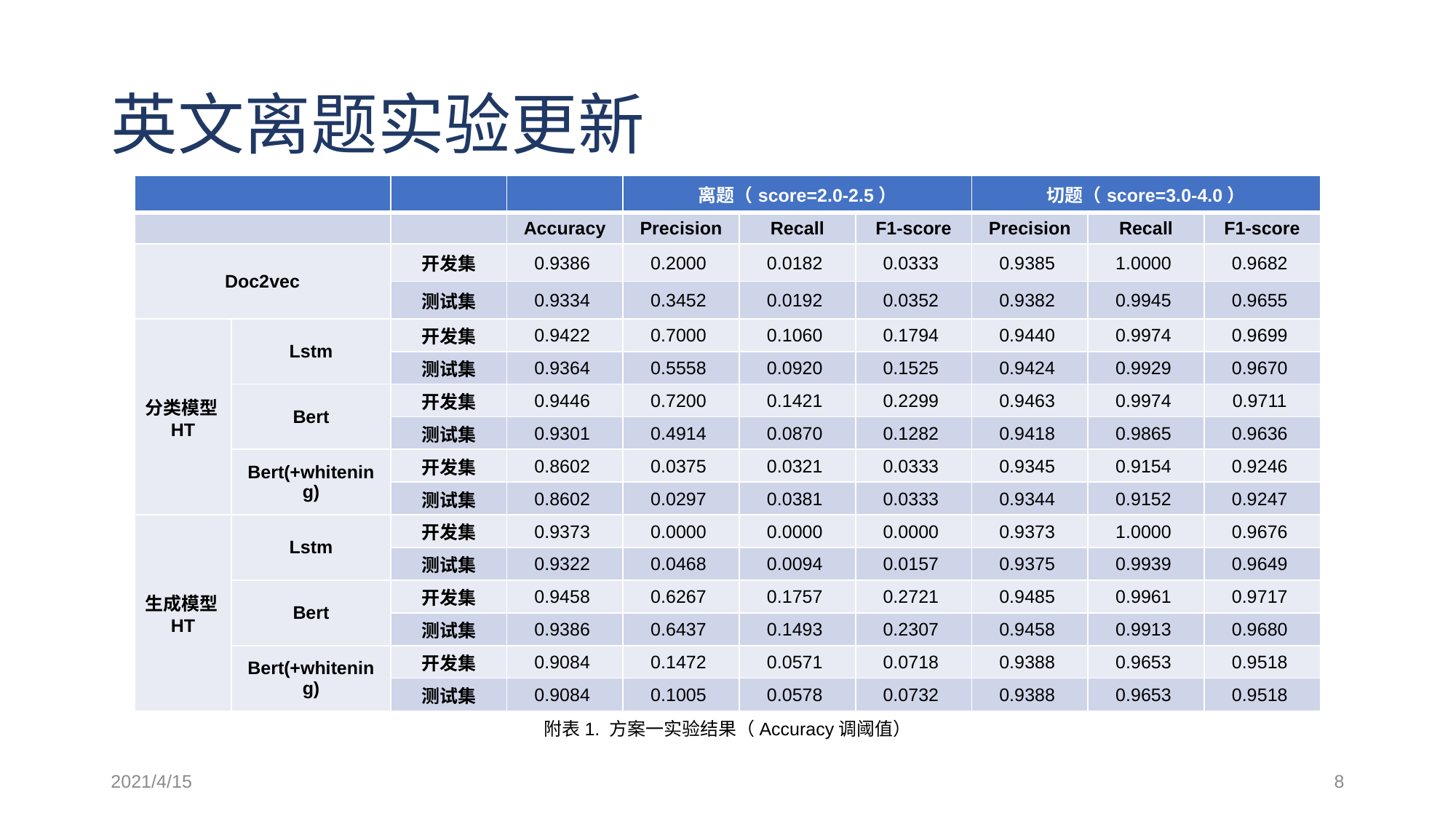

# 英文离题实验更新
|  |  |  |  | 离题（score=2.0-2.5） |  |  | 切题（score=3.0-4.0） |  |  |
| --- | --- | --- | --- | --- | --- | --- | --- | --- | --- |
|  |  |  | Accuracy | Precision | Recall | F1-score | Precision | Recall | F1-score |
| Doc2vec |  | 开发集 | 0.9386 | 0.2000 | 0.0182 | 0.0333 | 0.9385 | 1.0000 | 0.9682 |
|  |  | 测试集 | 0.9334 | 0.3452 | 0.0192 | 0.0352 | 0.9382 | 0.9945 | 0.9655 |
| 分类模型HT | Lstm | 开发集 | 0.9422 | 0.7000 | 0.1060 | 0.1794 | 0.9440 | 0.9974 | 0.9699 |
|  |  | 测试集 | 0.9364 | 0.5558 | 0.0920 | 0.1525 | 0.9424 | 0.9929 | 0.9670 |
|  | Bert | 开发集 | 0.9446 | 0.7200 | 0.1421 | 0.2299 | 0.9463 | 0.9974 | 0.9711 |
|  |  | 测试集 | 0.9301 | 0.4914 | 0.0870 | 0.1282 | 0.9418 | 0.9865 | 0.9636 |
|  | Bert(+whitening) | 开发集 | 0.8602 | 0.0375 | 0.0321 | 0.0333 | 0.9345 | 0.9154 | 0.9246 |
|  |  | 测试集 | 0.8602 | 0.0297 | 0.0381 | 0.0333 | 0.9344 | 0.9152 | 0.9247 |
| 生成模型HT | Lstm | 开发集 | 0.9373 | 0.0000 | 0.0000 | 0.0000 | 0.9373 | 1.0000 | 0.9676 |
|  |  | 测试集 | 0.9322 | 0.0468 | 0.0094 | 0.0157 | 0.9375 | 0.9939 | 0.9649 |
|  | Bert | 开发集 | 0.9458 | 0.6267 | 0.1757 | 0.2721 | 0.9485 | 0.9961 | 0.9717 |
|  |  | 测试集 | 0.9386 | 0.6437 | 0.1493 | 0.2307 | 0.9458 | 0.9913 | 0.9680 |
|  | Bert(+whitening) | 开发集 | 0.9084 | 0.1472 | 0.0571 | 0.0718 | 0.9388 | 0.9653 | 0.9518 |
|  |  | 测试集 | 0.9084 | 0.1005 | 0.0578 | 0.0732 | 0.9388 | 0.9653 | 0.9518 |
附表1. 方案一实验结果（Accuracy调阈值）
2021/4/15
8